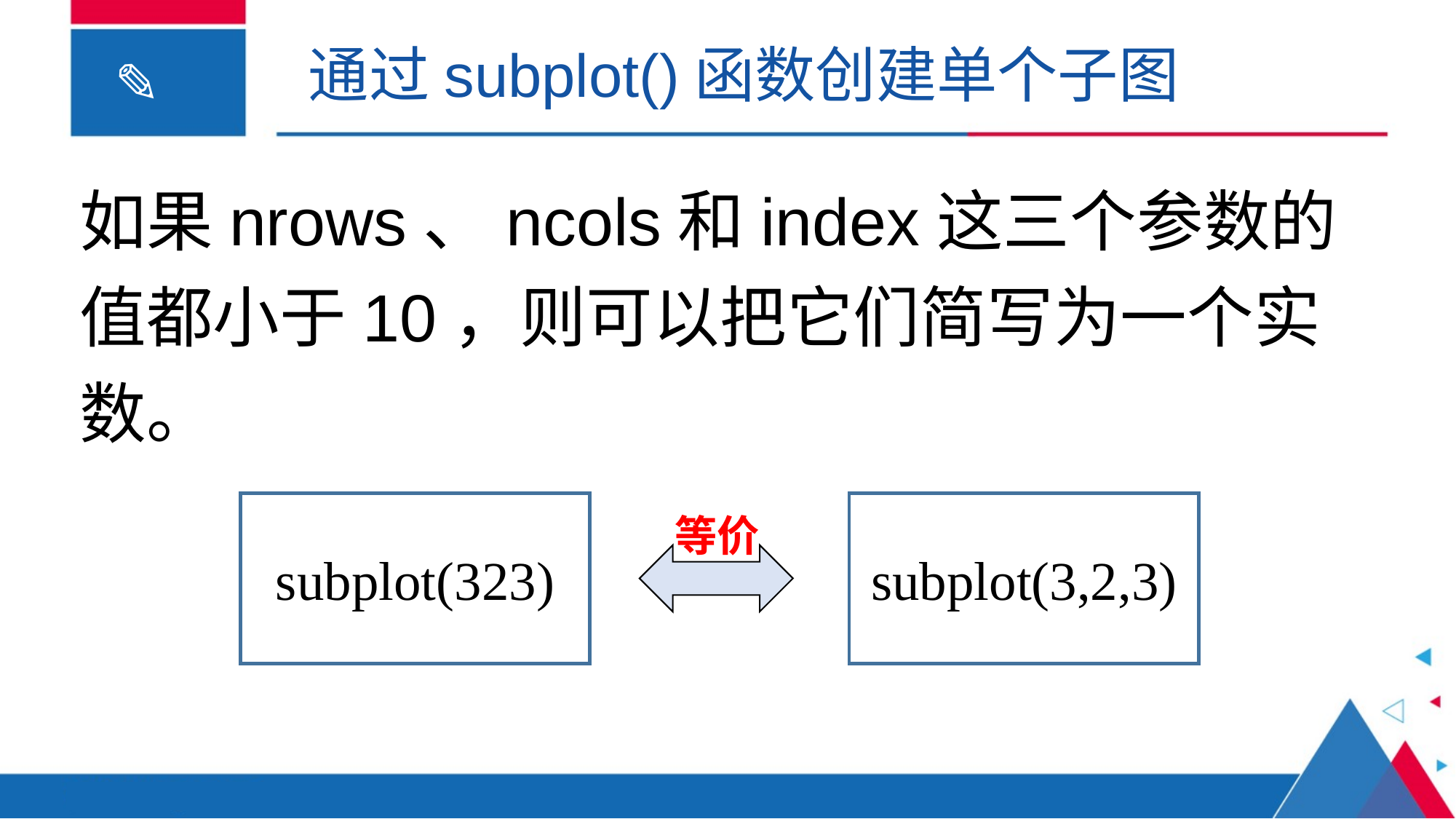

通过subplot()函数创建单个子图
如果nrows、ncols和index这三个参数的值都小于10，则可以把它们简写为一个实数。
subplot(323)
subplot(3,2,3)
等价